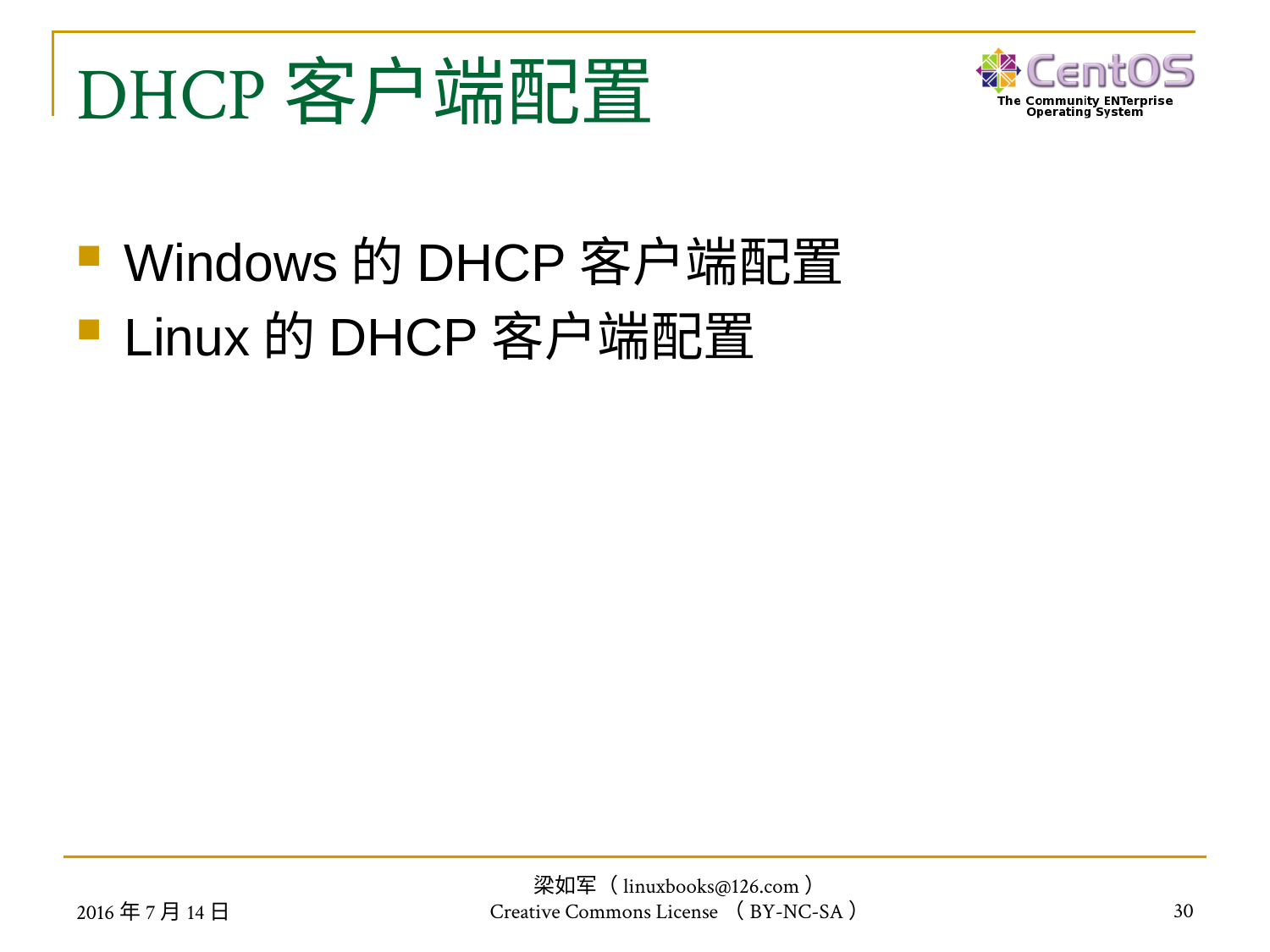

# DHCP客户端配置
Windows的DHCP客户端配置
Linux的DHCP客户端配置
梁如军（linuxbooks@126.com）
Creative Commons License（BY-NC-SA）
2016年7月14日
30